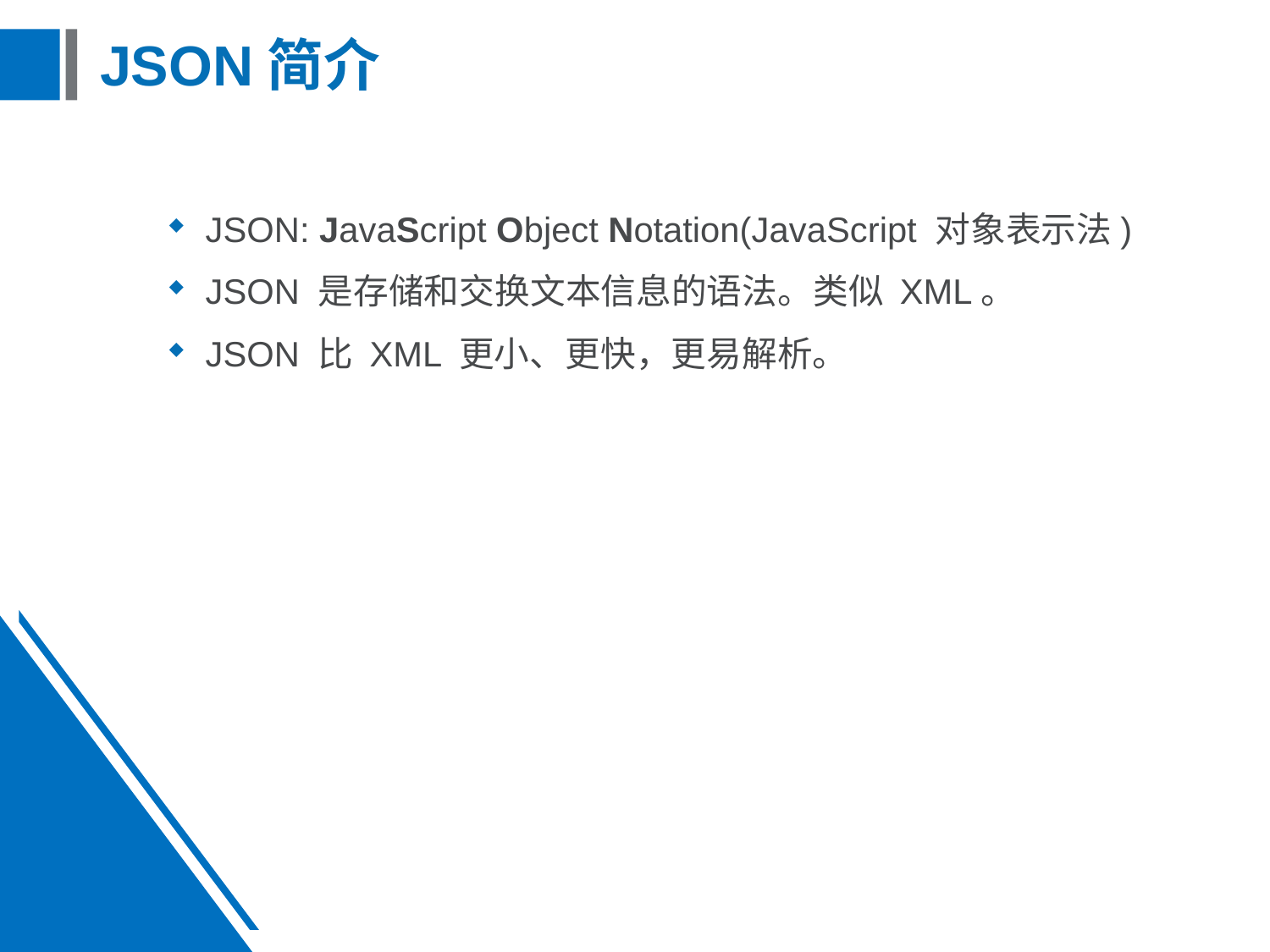

# JSON简介
JSON: JavaScript Object Notation(JavaScript 对象表示法)
JSON 是存储和交换文本信息的语法。类似 XML。
JSON 比 XML 更小、更快，更易解析。

8